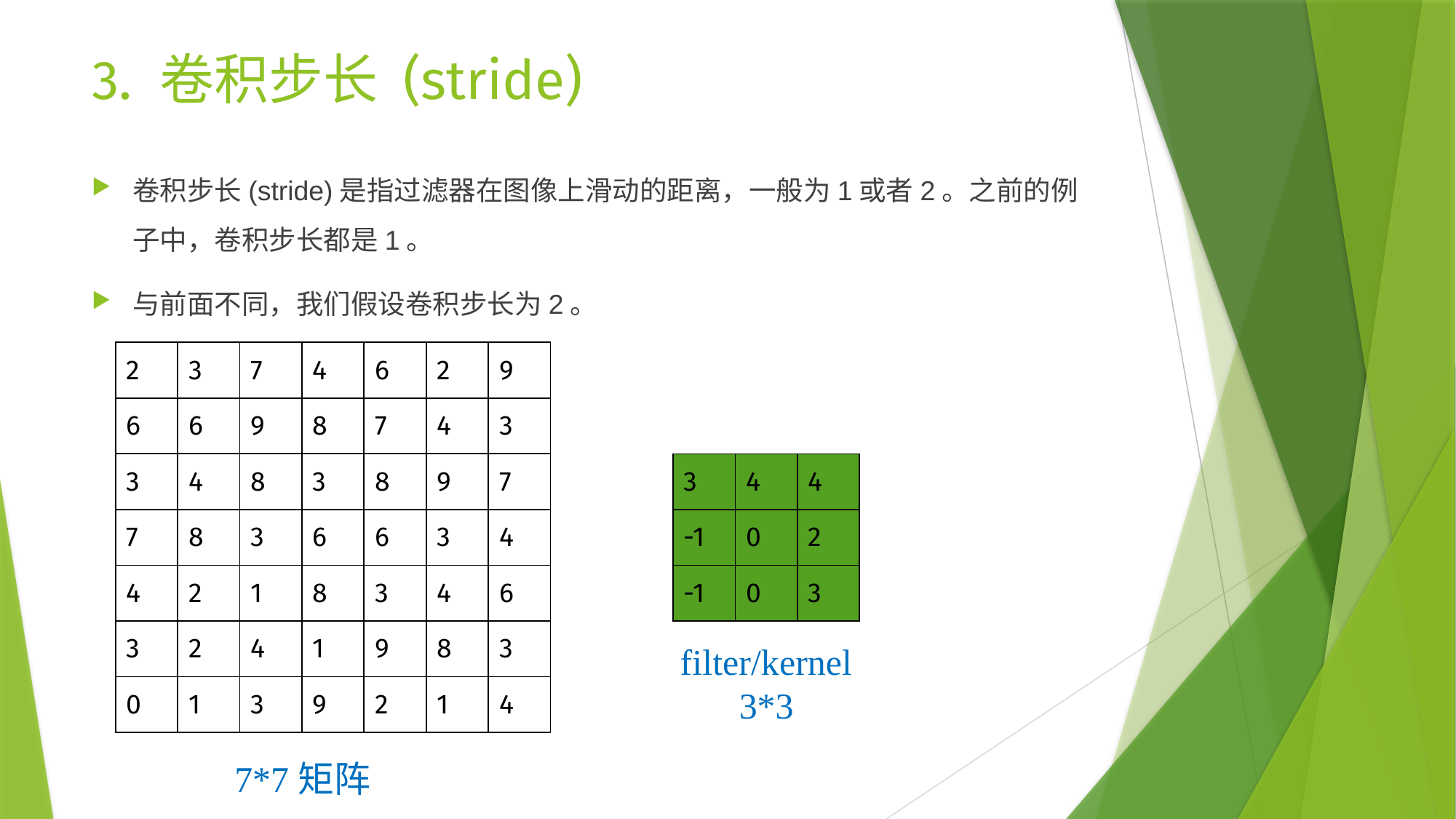

# 3. 卷积步长 (stride)
卷积步长(stride)是指过滤器在图像上滑动的距离，一般为1或者2。之前的例子中，卷积步长都是1。
与前面不同，我们假设卷积步长为2。
| 2 | 3 | 7 | 4 | 6 | 2 | 9 |
| --- | --- | --- | --- | --- | --- | --- |
| 6 | 6 | 9 | 8 | 7 | 4 | 3 |
| 3 | 4 | 8 | 3 | 8 | 9 | 7 |
| 7 | 8 | 3 | 6 | 6 | 3 | 4 |
| 4 | 2 | 1 | 8 | 3 | 4 | 6 |
| 3 | 2 | 4 | 1 | 9 | 8 | 3 |
| 0 | 1 | 3 | 9 | 2 | 1 | 4 |
| 3 | 4 | 4 |
| --- | --- | --- |
| -1 | 0 | 2 |
| -1 | 0 | 3 |
filter/kernel
3*3
7*7矩阵